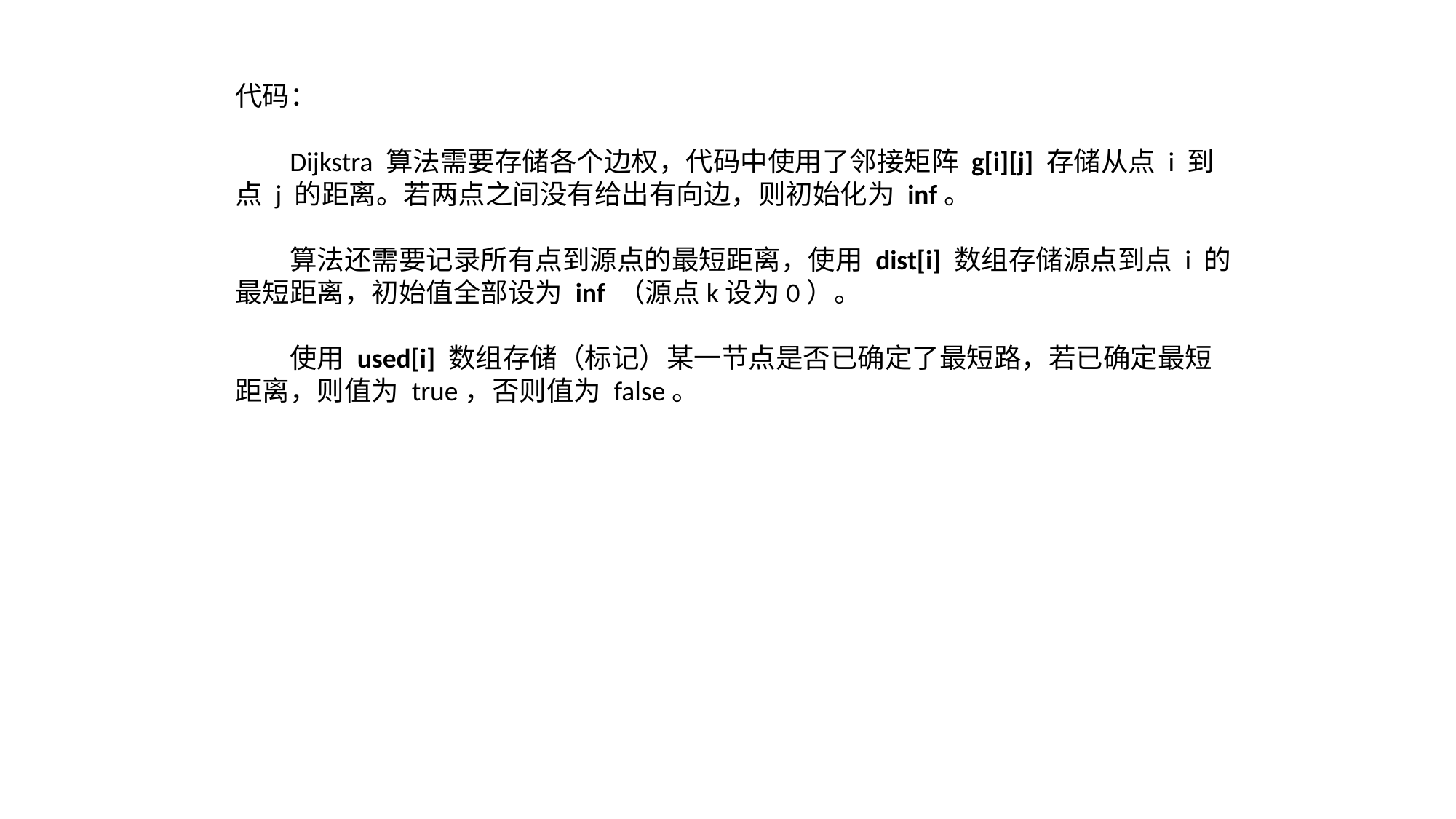

代码：

Dijkstra 算法需要存储各个边权，代码中使用了邻接矩阵 g[i][j] 存储从点 i 到点 j 的距离。若两点之间没有给出有向边，则初始化为 inf。

算法还需要记录所有点到源点的最短距离，使用 dist[i] 数组存储源点到点 i 的最短距离，初始值全部设为 inf （源点k设为0）。

使用 used[i] 数组存储（标记）某一节点是否已确定了最短路，若已确定最短距离，则值为 true，否则值为 false。